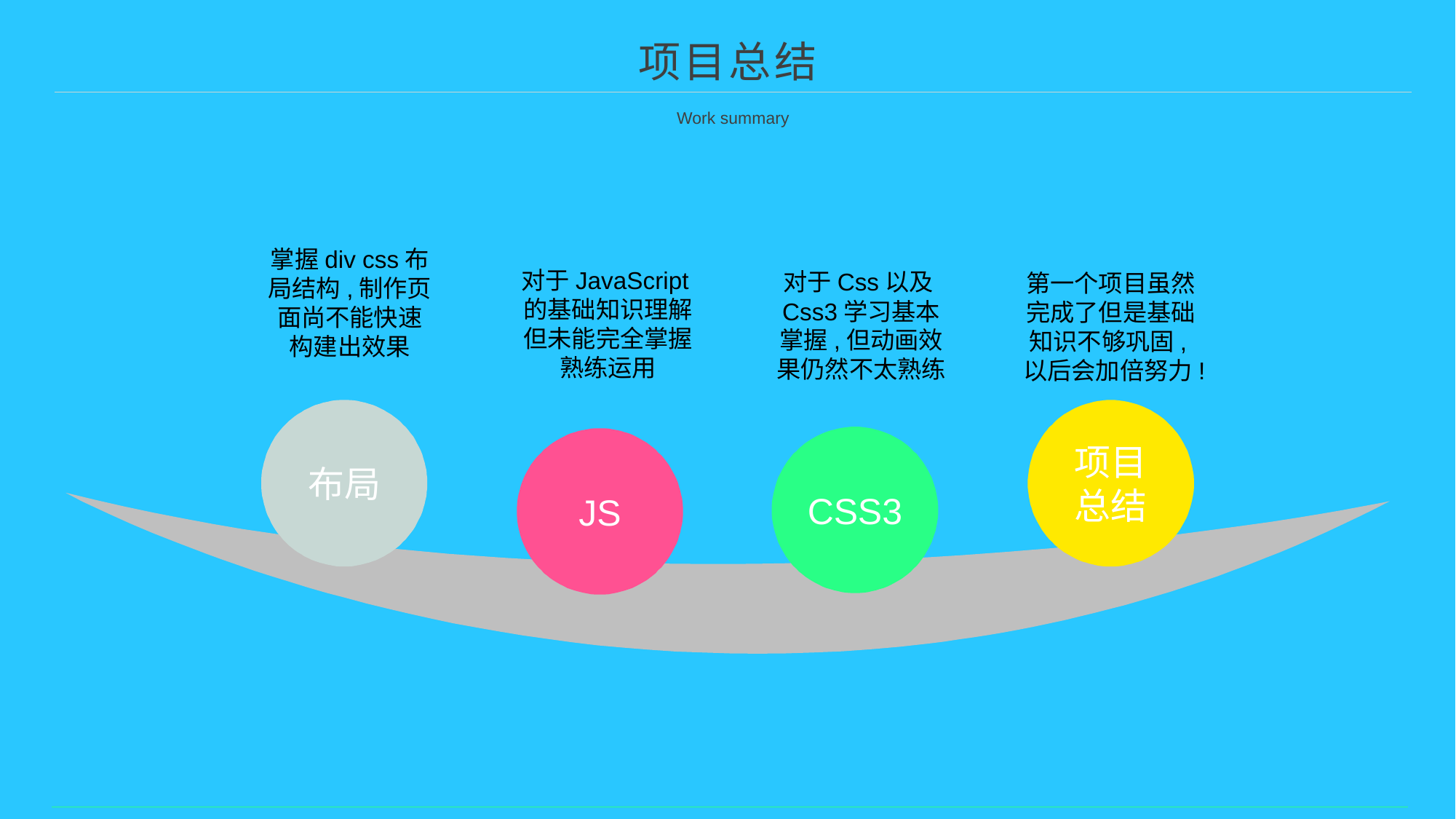

项目总结
Work summary
掌握div css布局结构,制作页面尚不能快速构建出效果
对于JavaScript的基础知识理解但未能完全掌握熟练运用
对于Css以及Css3学习基本掌握,但动画效果仍然不太熟练
第一个项目虽然完成了但是基础知识不够巩固,以后会加倍努力!
布局
项目
总结
CSS3
JS